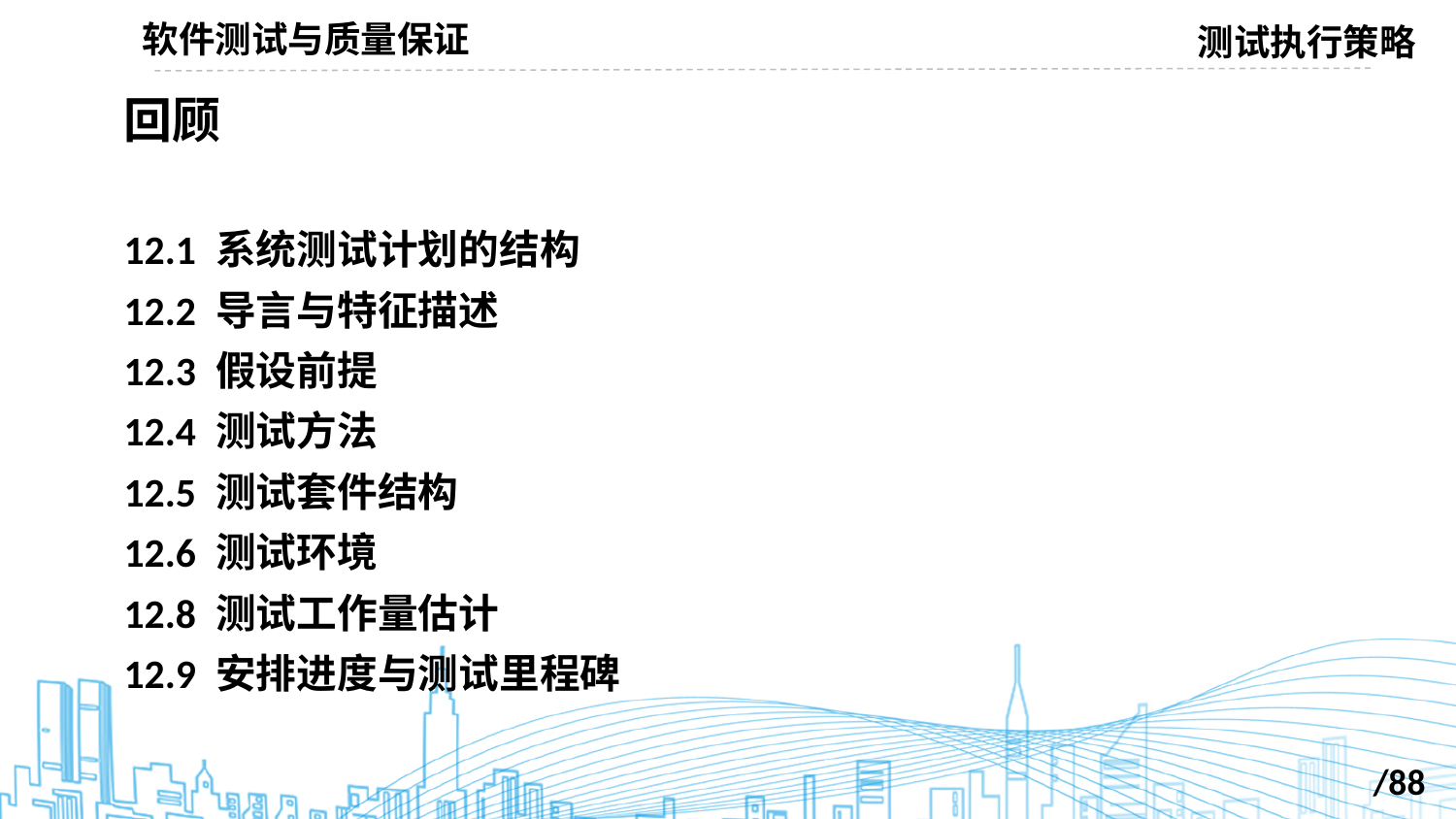

软件测试与质量保证
测试执行策略
回顾
12.1 系统测试计划的结构
12.2 导言与特征描述
12.3 假设前提
12.4 测试方法
12.5 测试套件结构
12.6 测试环境
12.8 测试工作量估计
12.9 安排进度与测试里程碑

2